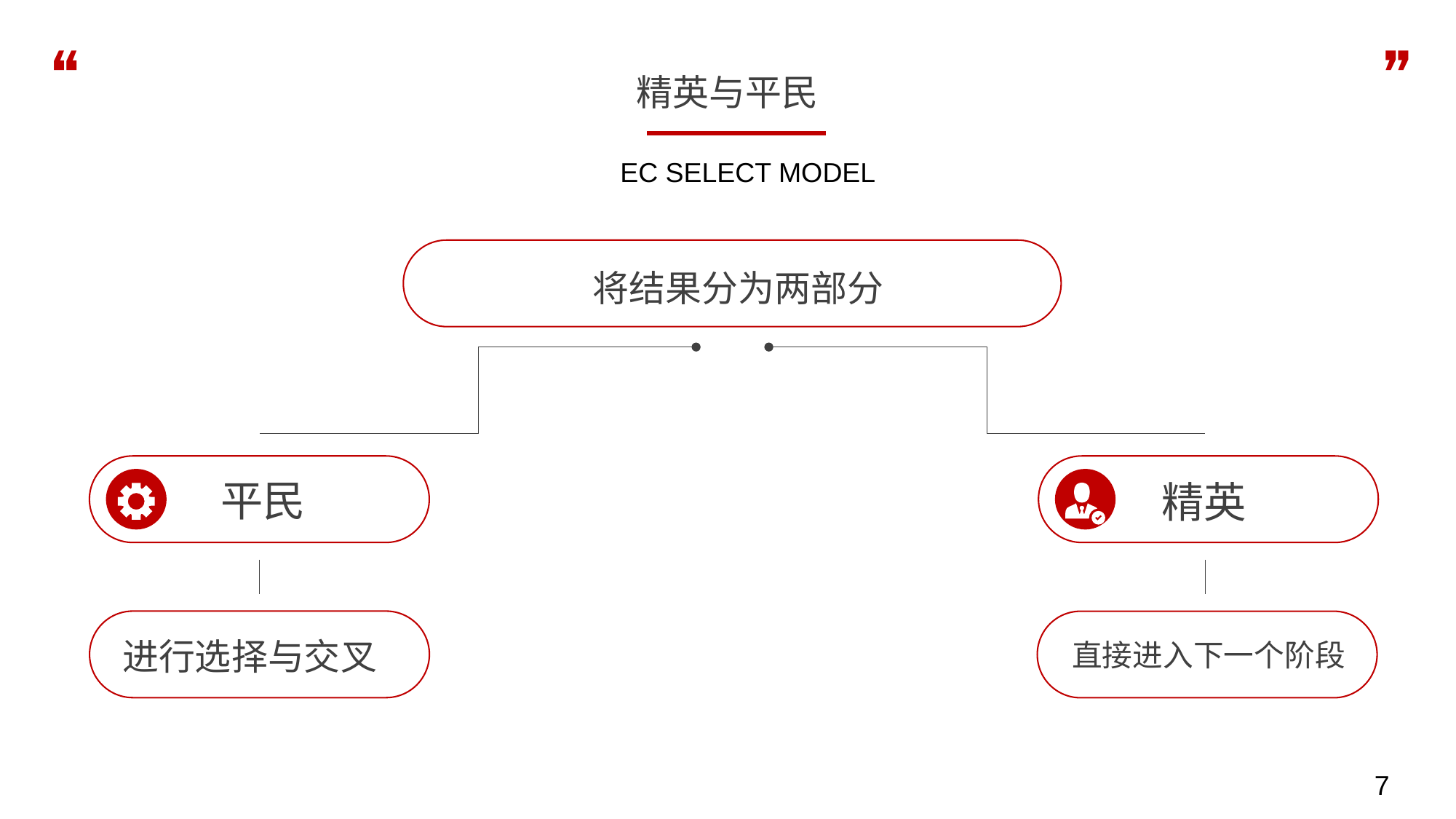

精英与平民
EC SELECT MODEL

将结果分为两部分

平民

精英

进行选择与交叉
直接进入下一个阶段
7